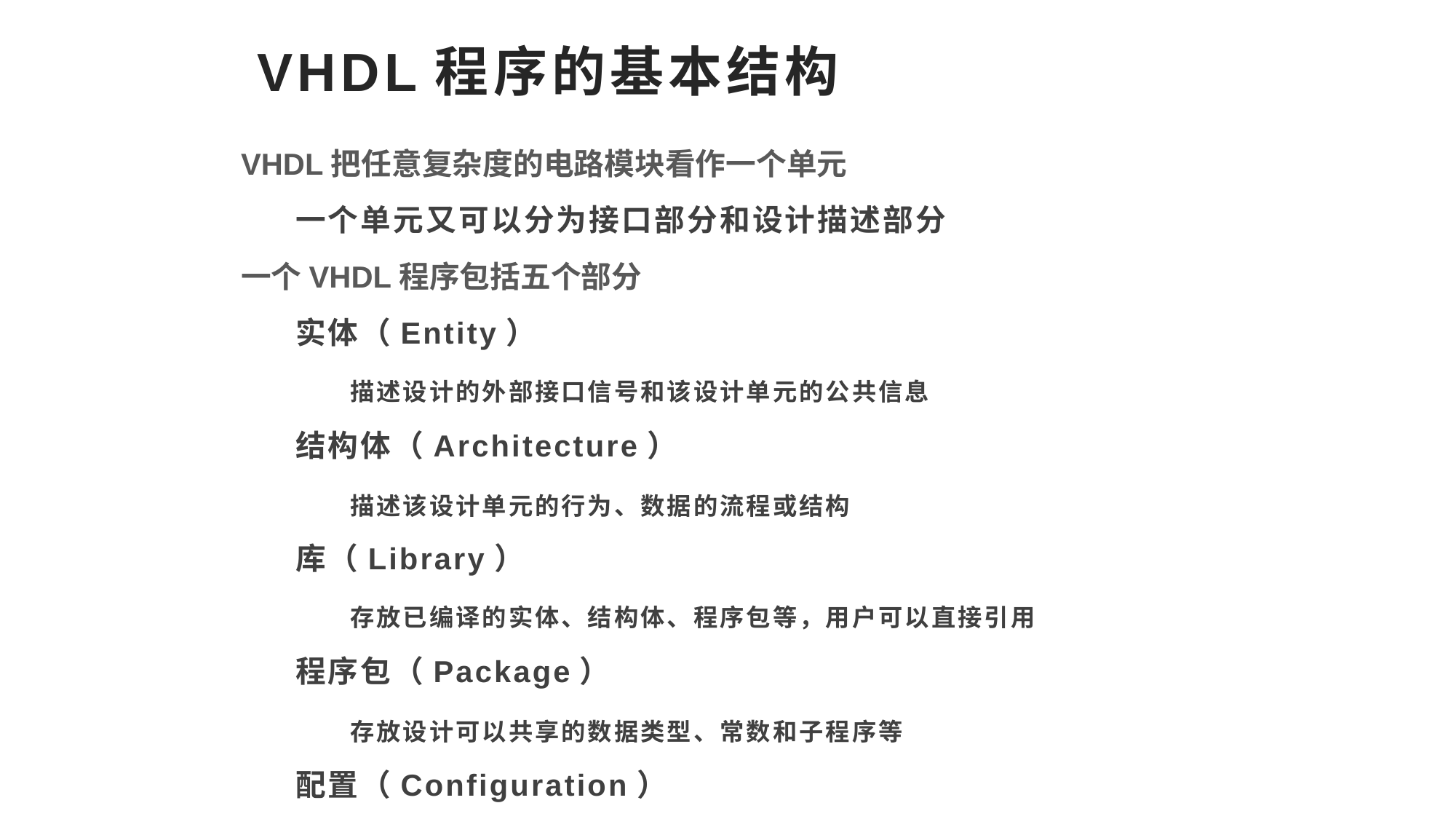

# VHDL程序的基本结构
VHDL把任意复杂度的电路模块看作一个单元
一个单元又可以分为接口部分和设计描述部分
一个VHDL程序包括五个部分
实体（Entity）
描述设计的外部接口信号和该设计单元的公共信息
结构体（Architecture）
描述该设计单元的行为、数据的流程或结构
库（Library）
存放已编译的实体、结构体、程序包等，用户可以直接引用
程序包（Package）
存放设计可以共享的数据类型、常数和子程序等
配置（Configuration）